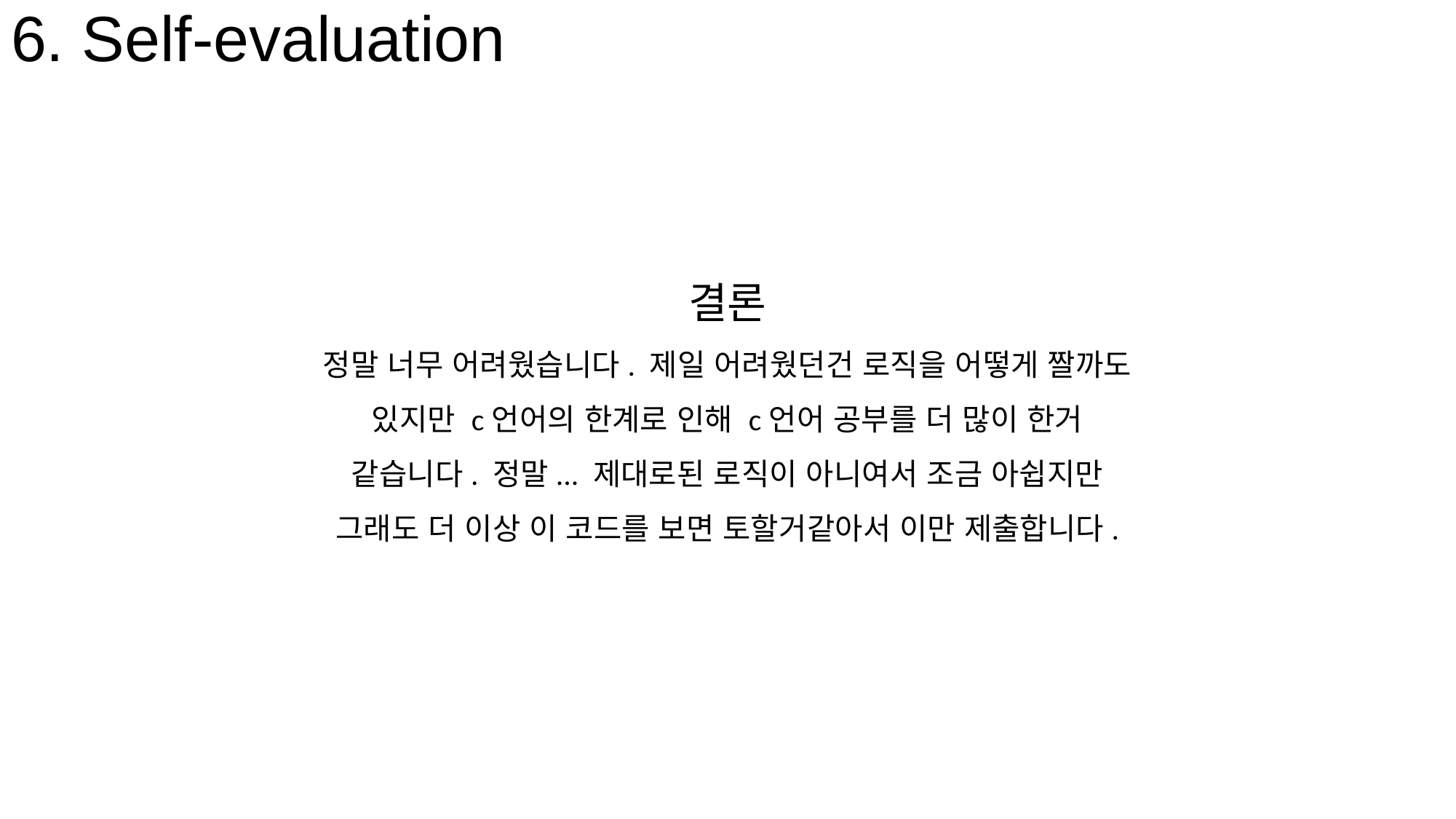

6. Self-evaluation

결론
정말 너무 어려웠습니다. 제일 어려웠던건 로직을 어떻게 짤까도 있지만 c언어의 한계로 인해 c언어 공부를 더 많이 한거 같습니다. 정말... 제대로된 로직이 아니여서 조금 아쉽지만 그래도 더 이상 이 코드를 보면 토할거같아서 이만 제출합니다.